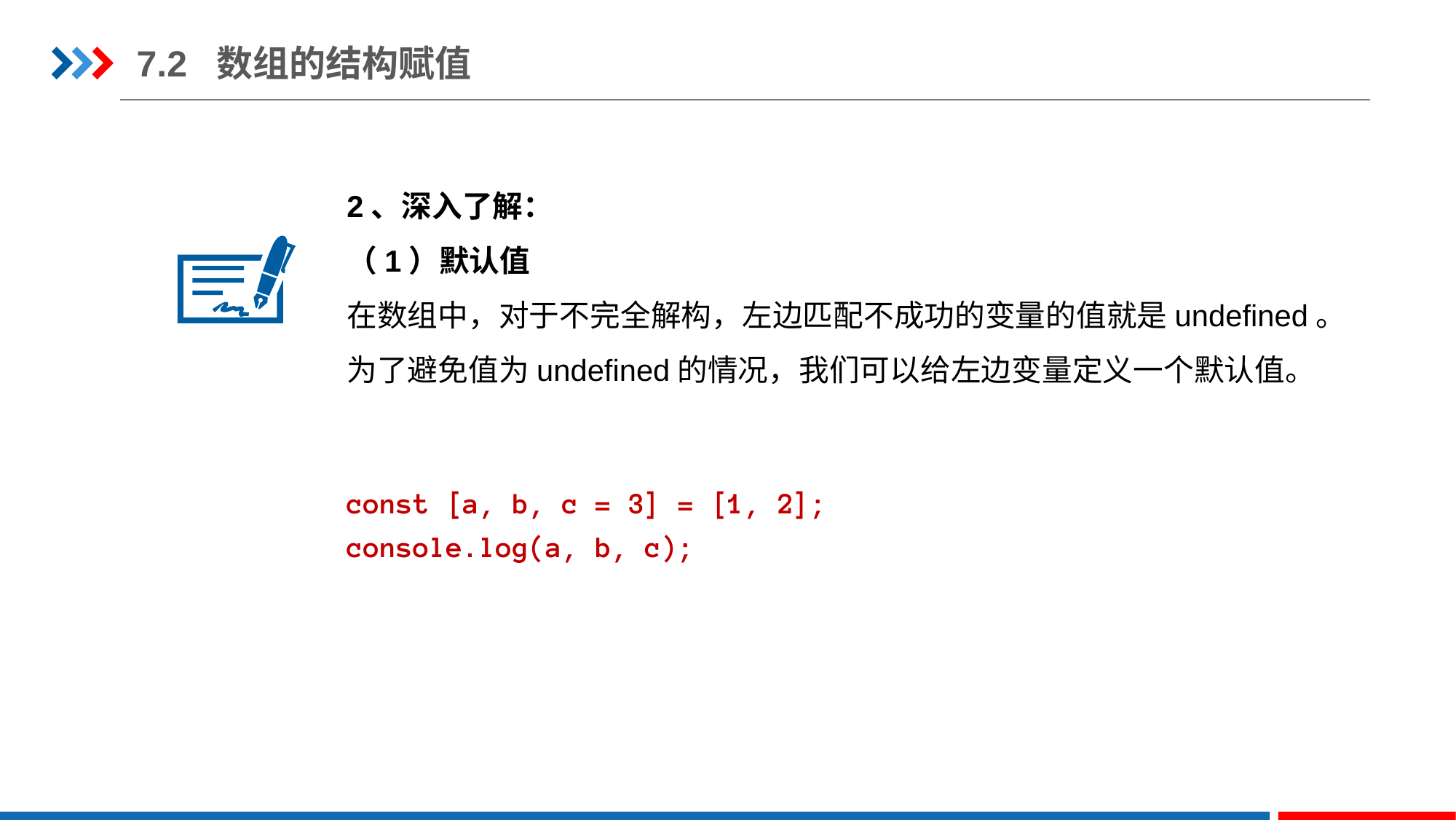

7.2  数组的结构赋值
2、深入了解：
（1）默认值
在数组中，对于不完全解构，左边匹配不成功的变量的值就是undefined。为了避免值为undefined的情况，我们可以给左边变量定义一个默认值。

const [a, b, c = 3] = [1, 2];
console.log(a, b, c);